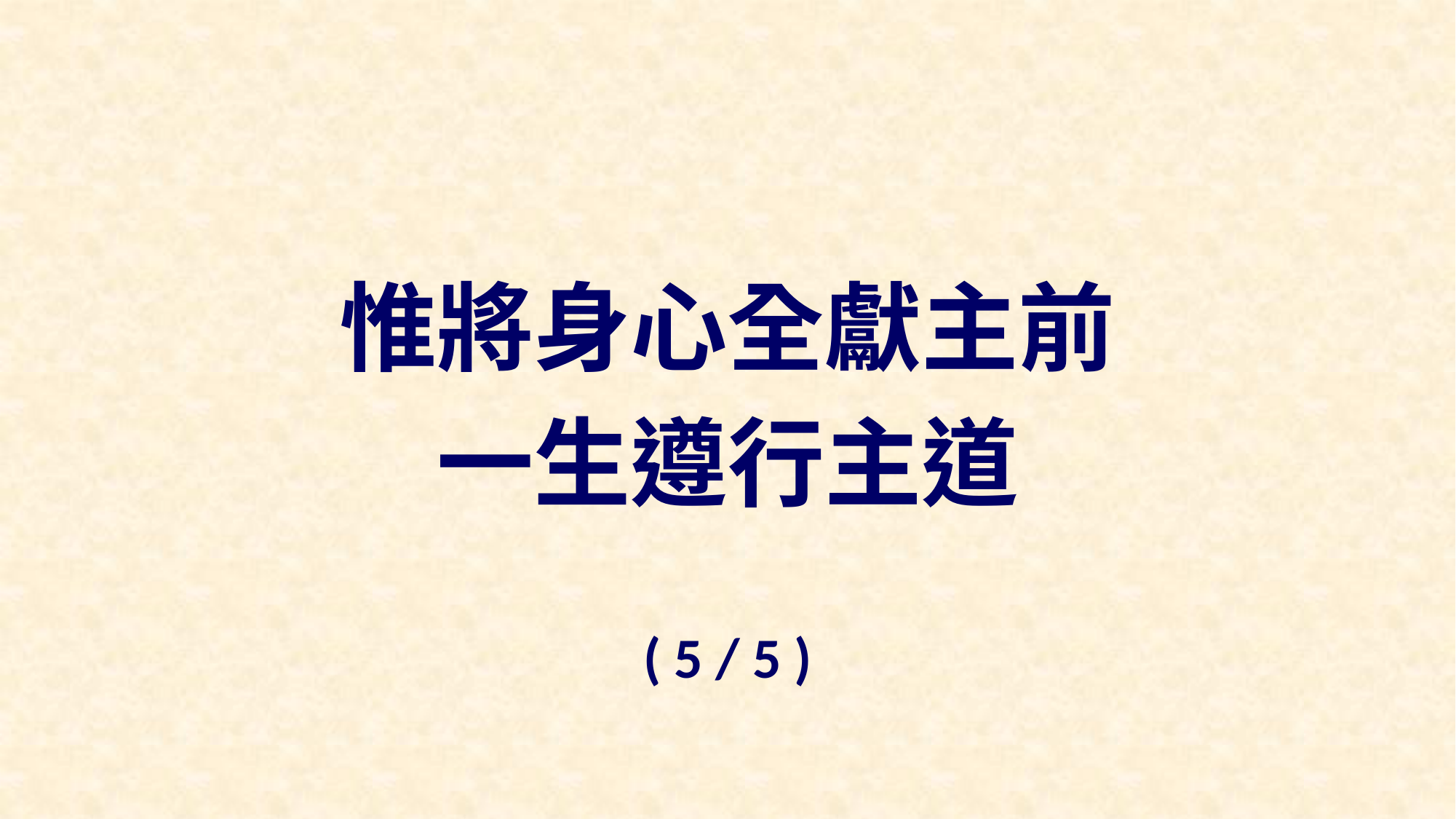

惟將身心全獻主前
一生遵行主道
( 5 / 5 )